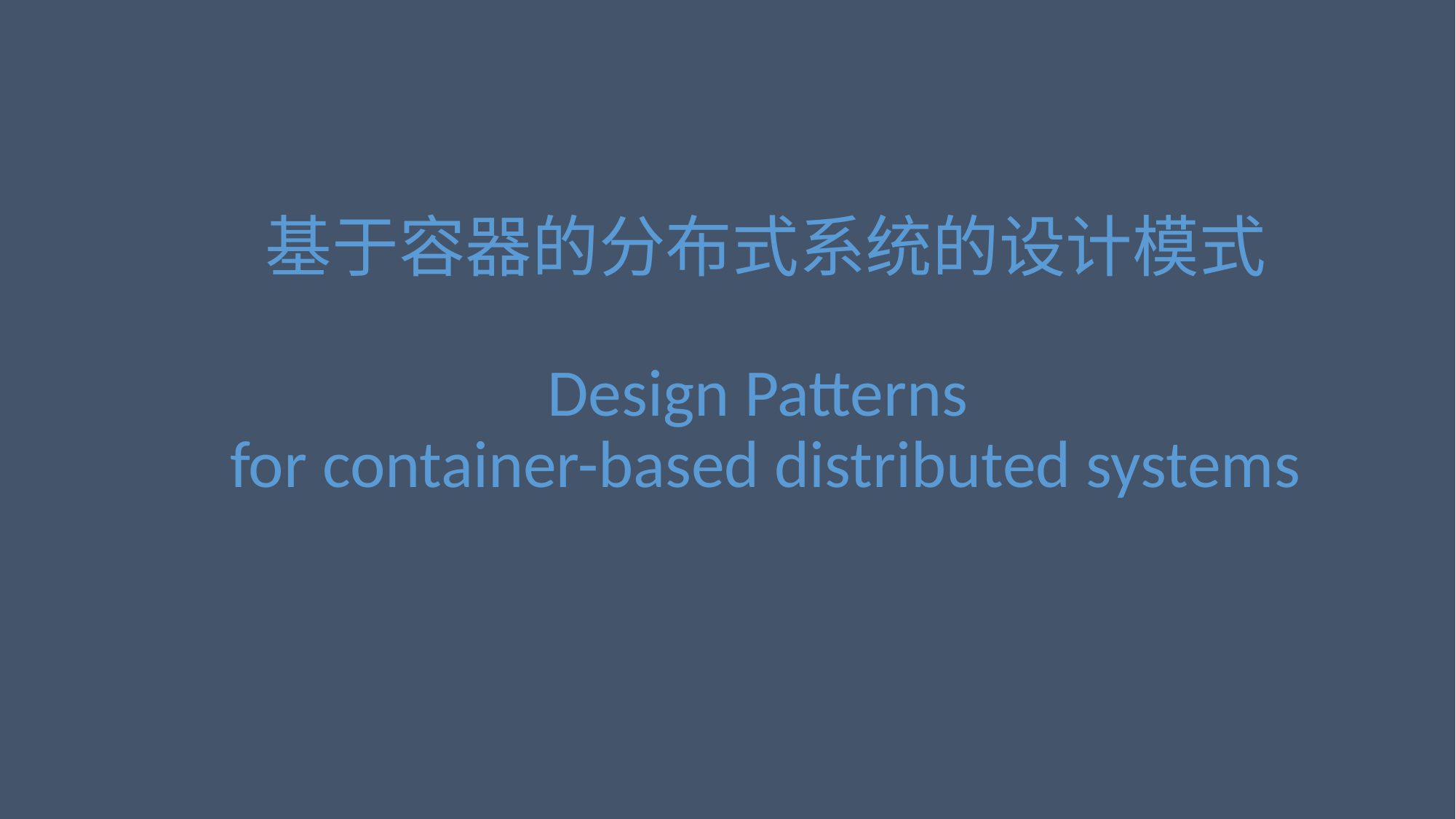

# 基于容器的分布式系统的设计模式 Design Patterns for container-based distributed systems